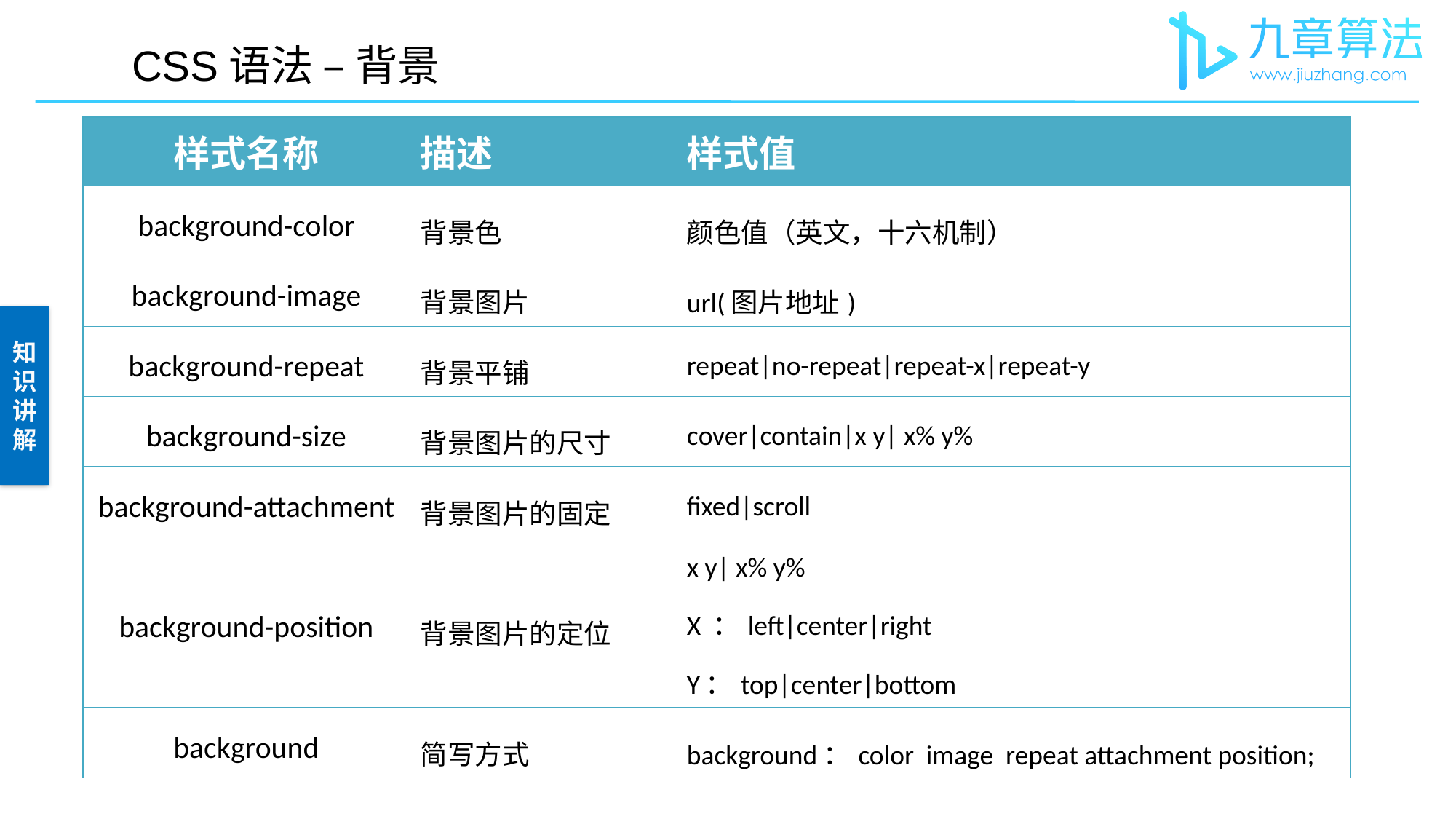

CSS语法 – 背景
| 样式名称 | 描述 | 样式值 |
| --- | --- | --- |
| background-color | 背景色 | 颜色值（英文，十六机制） |
| background-image | 背景图片 | url(图片地址) |
| background-repeat | 背景平铺 | repeat|no-repeat|repeat-x|repeat-y |
| background-size | 背景图片的尺寸 | cover|contain|x y| x% y% |
| background-attachment | 背景图片的固定 | fixed|scroll |
| background-position | 背景图片的定位 | x y| x% y% X ：left|center|right Y：top|center|bottom |
| background | 简写方式 | background：color image repeat attachment position; |